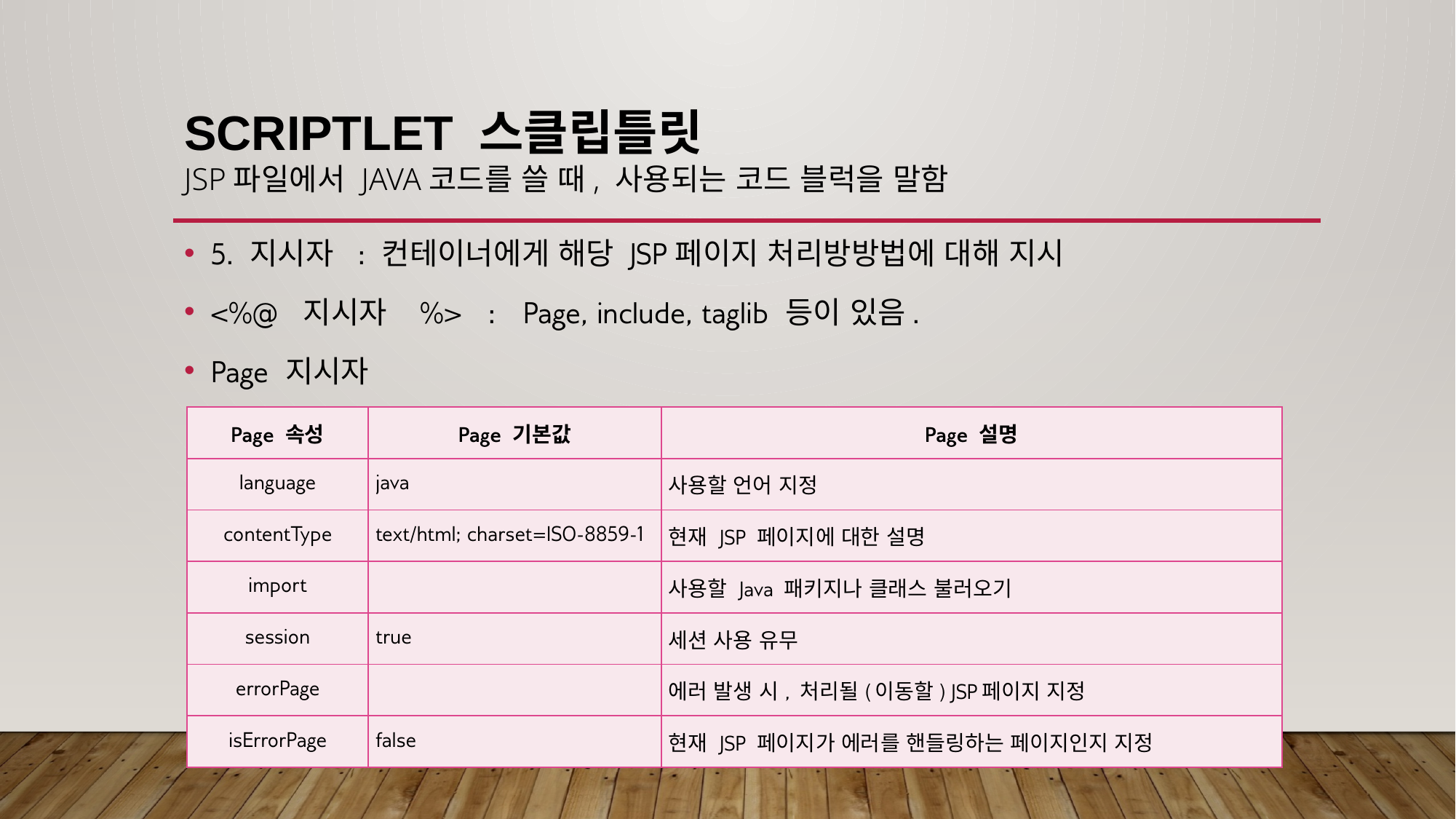

# scriptlet 스클립틀릿 JSP파일에서 Java코드를 쓸 때, 사용되는 코드 블럭을 말함
5. 지시자  : 컨테이너에게 해당 JSP페이지 처리방방법에 대해 지시
<%@  지시자   %>   :   Page, include, taglib 등이 있음.
Page 지시자
| Page 속성 | Page 기본값 | Page 설명 |
| --- | --- | --- |
| language | java | 사용할 언어 지정 |
| contentType | text/html; charset=ISO-8859-1 | 현재 JSP 페이지에 대한 설명 |
| import |  | 사용할 Java 패키지나 클래스 불러오기 |
| session | true | 세션 사용 유무 |
| errorPage |  | 에러 발생 시, 처리될(이동할) JSP페이지 지정 |
| isErrorPage | false | 현재 JSP 페이지가 에러를 핸들링하는 페이지인지 지정 |